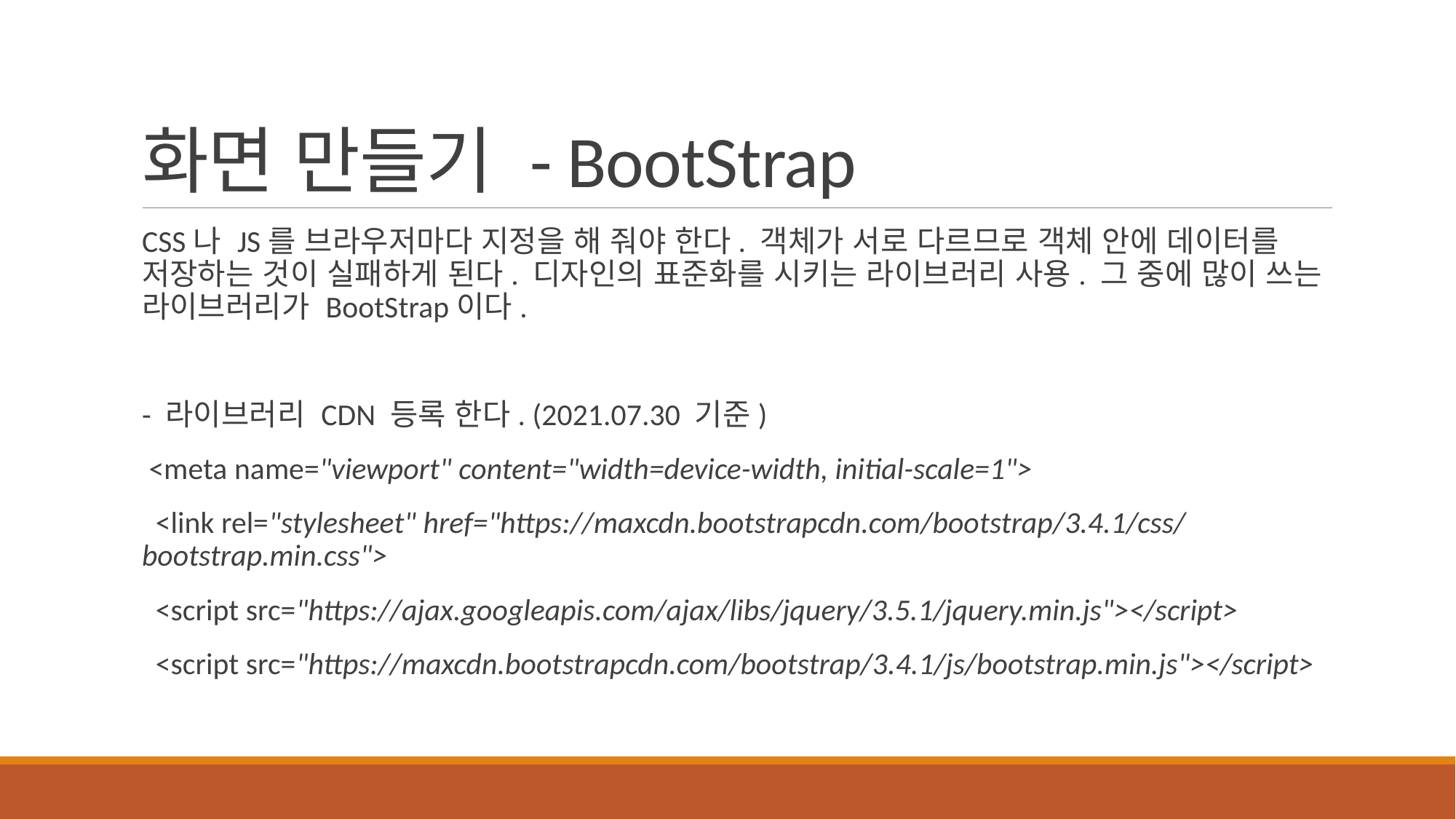

# 화면 만들기 - BootStrap
CSS나 JS를 브라우저마다 지정을 해 줘야 한다. 객체가 서로 다르므로 객체 안에 데이터를 저장하는 것이 실패하게 된다. 디자인의 표준화를 시키는 라이브러리 사용. 그 중에 많이 쓰는 라이브러리가 BootStrap이다.

- 라이브러리 CDN 등록 한다. (2021.07.30 기준)
 <meta name="viewport" content="width=device-width, initial-scale=1">
  <link rel="stylesheet" href="https://maxcdn.bootstrapcdn.com/bootstrap/3.4.1/css/bootstrap.min.css">
  <script src="https://ajax.googleapis.com/ajax/libs/jquery/3.5.1/jquery.min.js"></script>
  <script src="https://maxcdn.bootstrapcdn.com/bootstrap/3.4.1/js/bootstrap.min.js"></script>